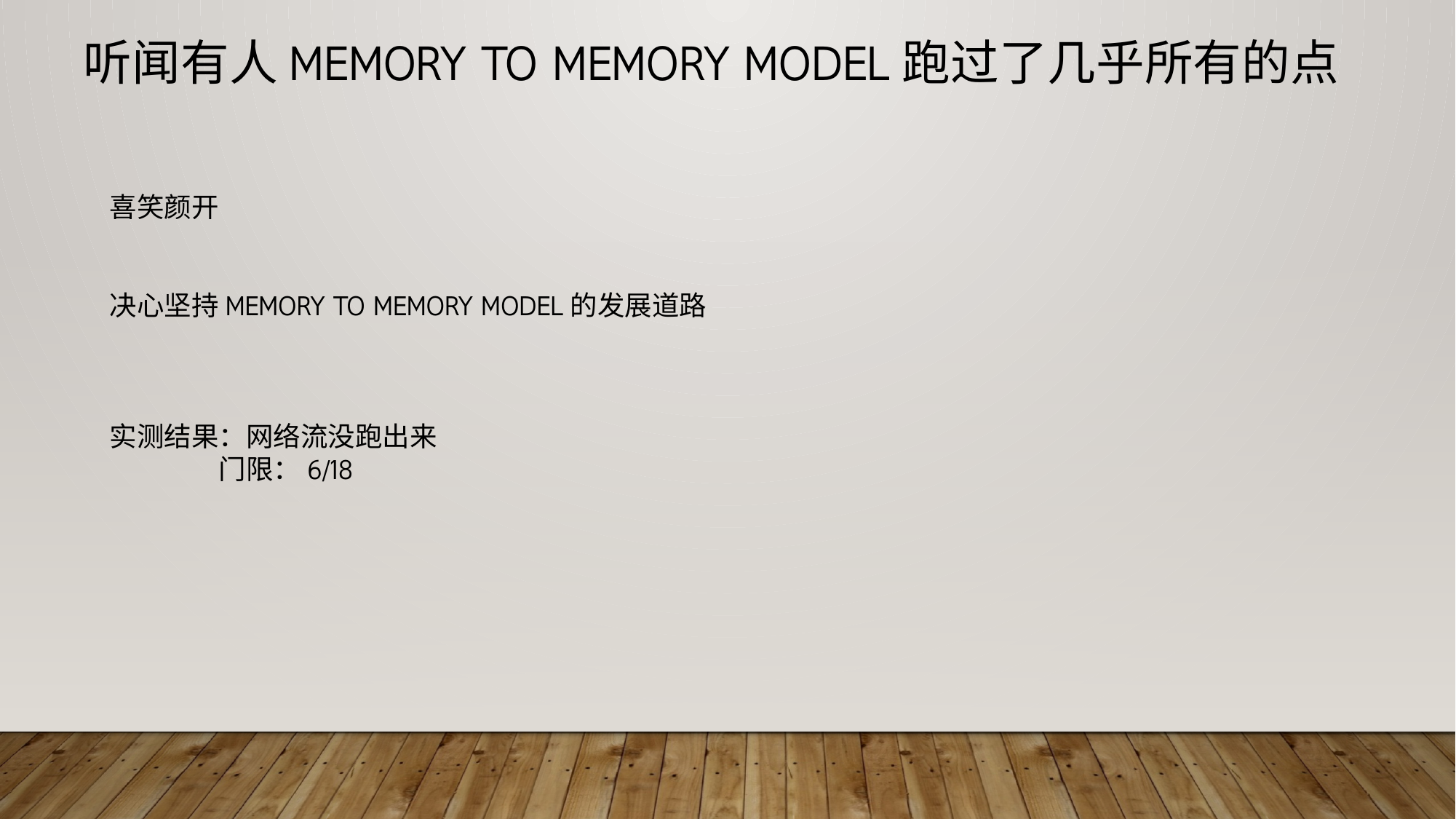

# 听闻有人memory to memory model跑过了几乎所有的点
喜笑颜开

决心坚持MEMORY TO MEMORY MODEL的发展道路

实测结果：网络流没跑出来
	门限：6/18